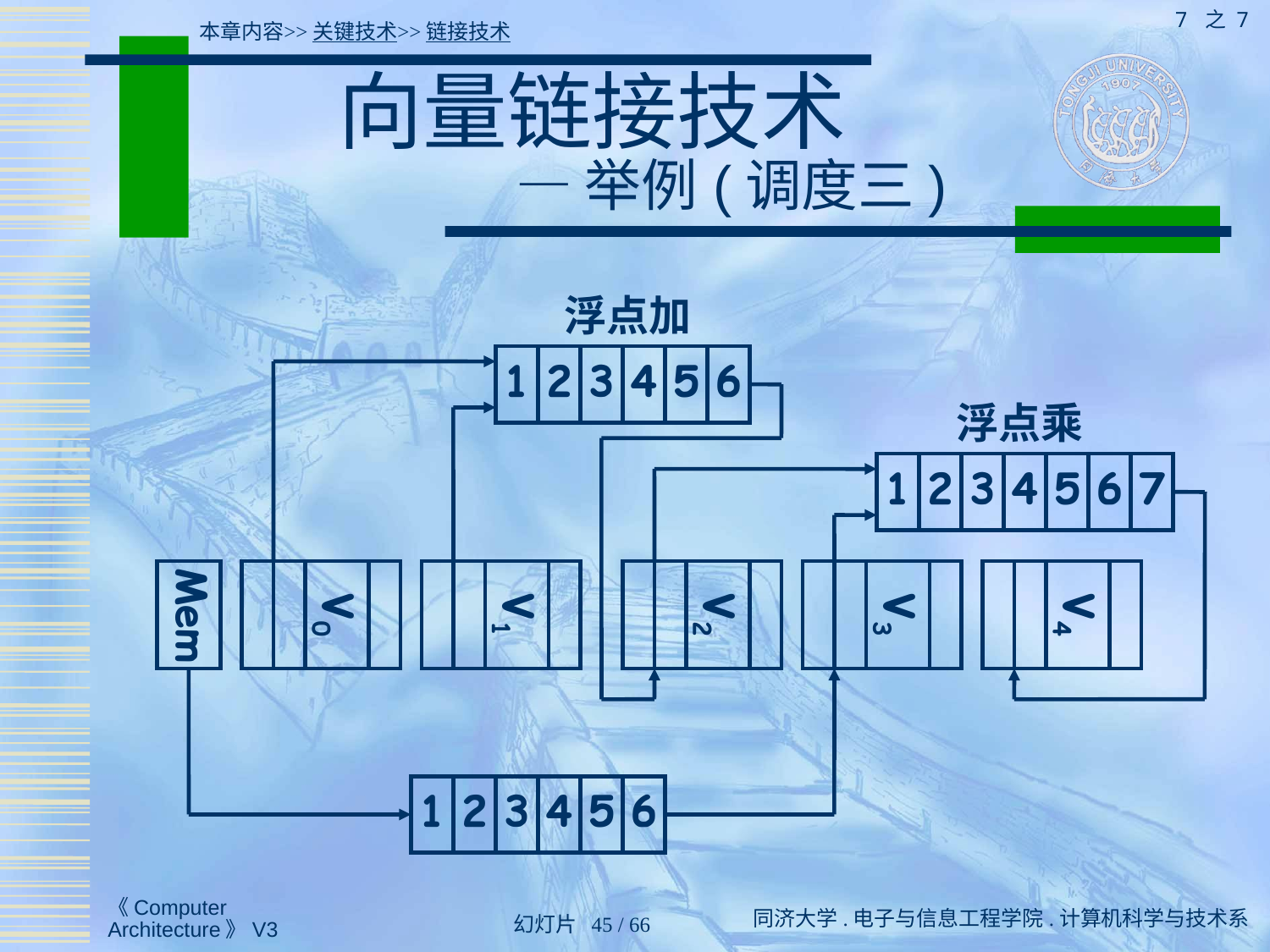

7 之 7
本章内容>>关键技术>>链接技术
# 向量链接技术 — 举例(调度三)
浮点加
1
2
3
4
5
6

浮点乘

1
2
3
4
5
6
7

Mem
V0
V1
V2
V3
V4

1
2
3
4
5
6